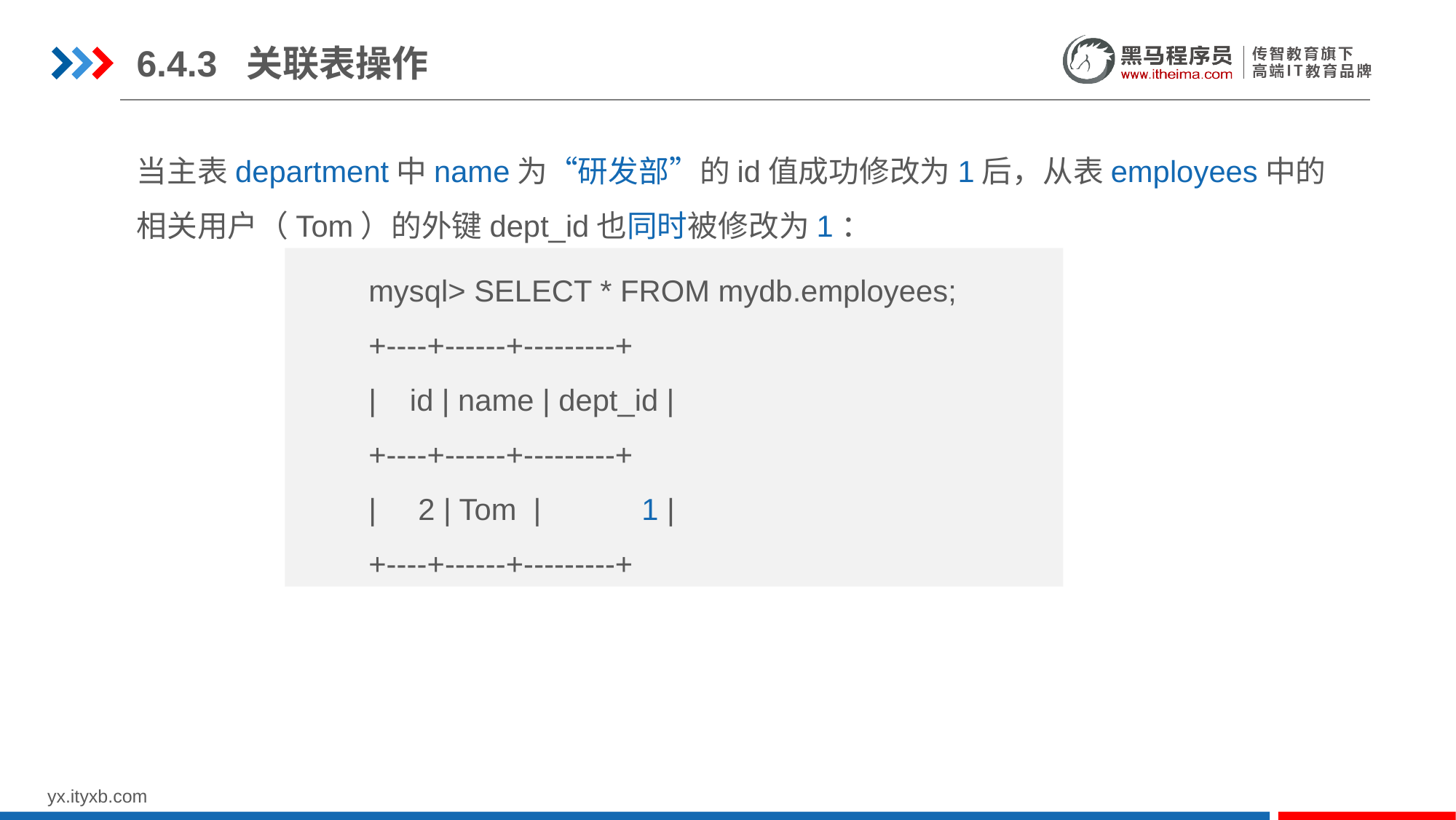

6.4.3  关联表操作
当主表department中name为“研发部”的id值成功修改为1后，从表employees中的相关用户（Tom）的外键dept_id也同时被修改为1：
mysql> SELECT * FROM mydb.employees;
+----+------+---------+
|    id | name | dept_id |
+----+------+---------+
|     2 | Tom  |            1 |
+----+------+---------+